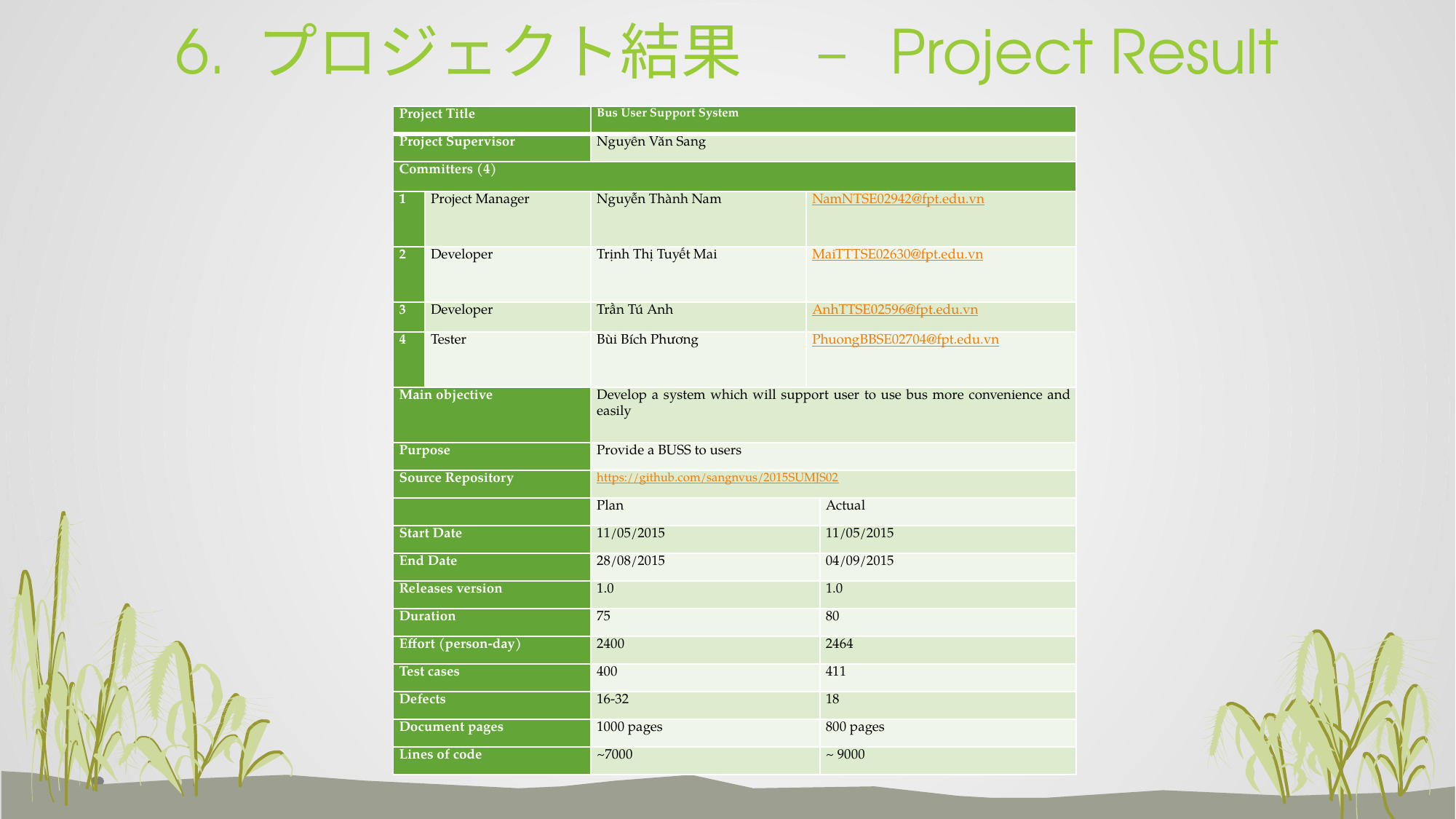

# 6. プロジェクト結果　 –  Project Result
| Project Title |  | Bus User Support System |  |  |
| --- | --- | --- | --- | --- |
| Project Supervisor |  | Nguyễn Văn Sang |  |  |
| Committers (4) |  |  |  |  |
| 1 | Project Manager | Nguyễn Thành Nam | NamNTSE02942@fpt.edu.vn |  |
| 2 | Developer | Trịnh Thị Tuyết Mai | MaiTTTSE02630@fpt.edu.vn |  |
| 3 | Developer | Trần Tú Anh | AnhTTSE02596@fpt.edu.vn |  |
| 4 | Tester | Bùi Bích Phương | PhuongBBSE02704@fpt.edu.vn |  |
| Main objective |  | Develop a system which will support user to use bus more convenience and easily |  |  |
| Purpose |  | Provide a BUSS to users |  |  |
| Source Repository |  | https://github.com/sangnvus/2015SUMJS02 |  |  |
|  |  | Plan |  | Actual |
| Start Date |  | 11/05/2015 |  | 11/05/2015 |
| End Date |  | 28/08/2015 |  | 04/09/2015 |
| Releases version |  | 1.0 |  | 1.0 |
| Duration |  | 75 |  | 80 |
| Effort (person-day) |  | 2400 |  | 2464 |
| Test cases |  | 400 |  | 411 |
| Defects |  | 16-32 |  | 18 |
| Document pages |  | 1000 pages |  | 800 pages |
| Lines of code |  | ~7000 |  | ~ 9000 |